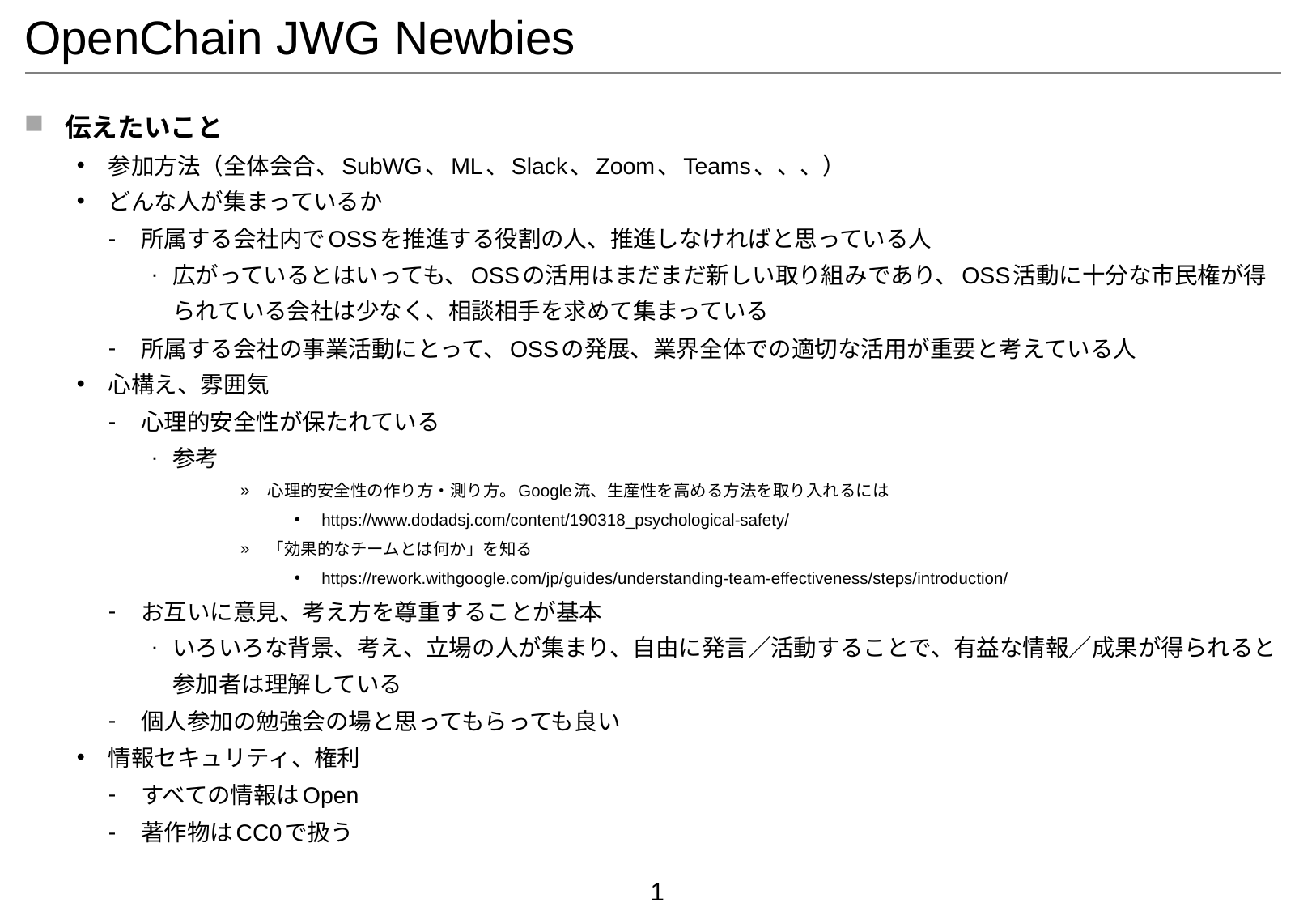

# OpenChain JWG Newbies
伝えたいこと
参加方法（全体会合、SubWG、ML、Slack、Zoom、Teams、、、）
どんな人が集まっているか
所属する会社内でOSSを推進する役割の人、推進しなければと思っている人
広がっているとはいっても、OSSの活用はまだまだ新しい取り組みであり、OSS活動に十分な市民権が得られている会社は少なく、相談相手を求めて集まっている
所属する会社の事業活動にとって、OSSの発展、業界全体での適切な活用が重要と考えている人
心構え、雰囲気
心理的安全性が保たれている
参考
心理的安全性の作り方・測り方。Google流、生産性を高める方法を取り入れるには
https://www.dodadsj.com/content/190318_psychological-safety/
「効果的なチームとは何か」を知る
https://rework.withgoogle.com/jp/guides/understanding-team-effectiveness/steps/introduction/
お互いに意見、考え方を尊重することが基本
いろいろな背景、考え、立場の人が集まり、自由に発言／活動することで、有益な情報／成果が得られると参加者は理解している
個人参加の勉強会の場と思ってもらっても良い
情報セキュリティ、権利
すべての情報はOpen
著作物はCC0で扱う